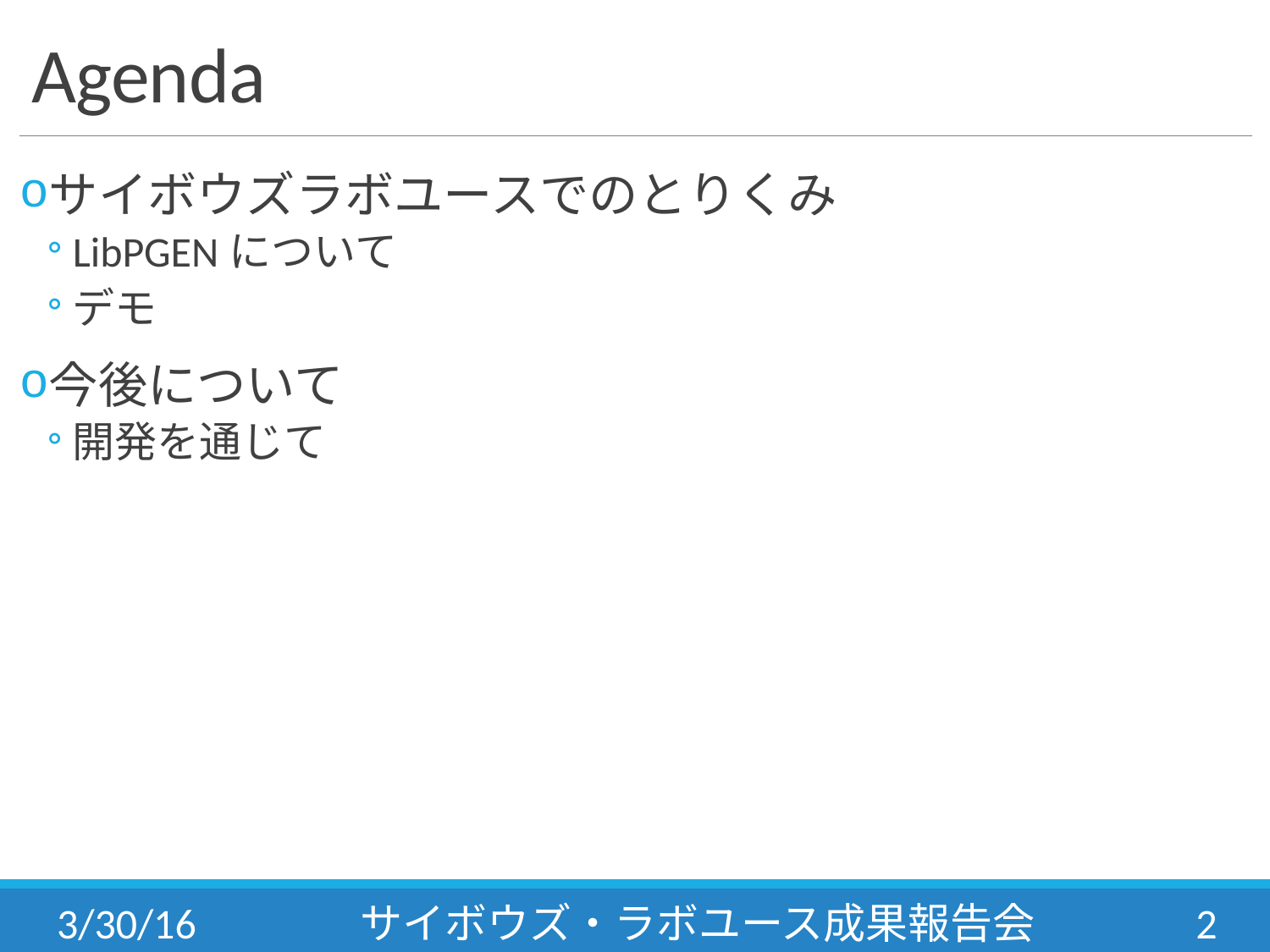

# Agenda
サイボウズラボユースでのとりくみ
LibPGENについて
デモ
今後について
開発を通じて

3/30/16
サイボウズ・ラボユース成果報告会
2